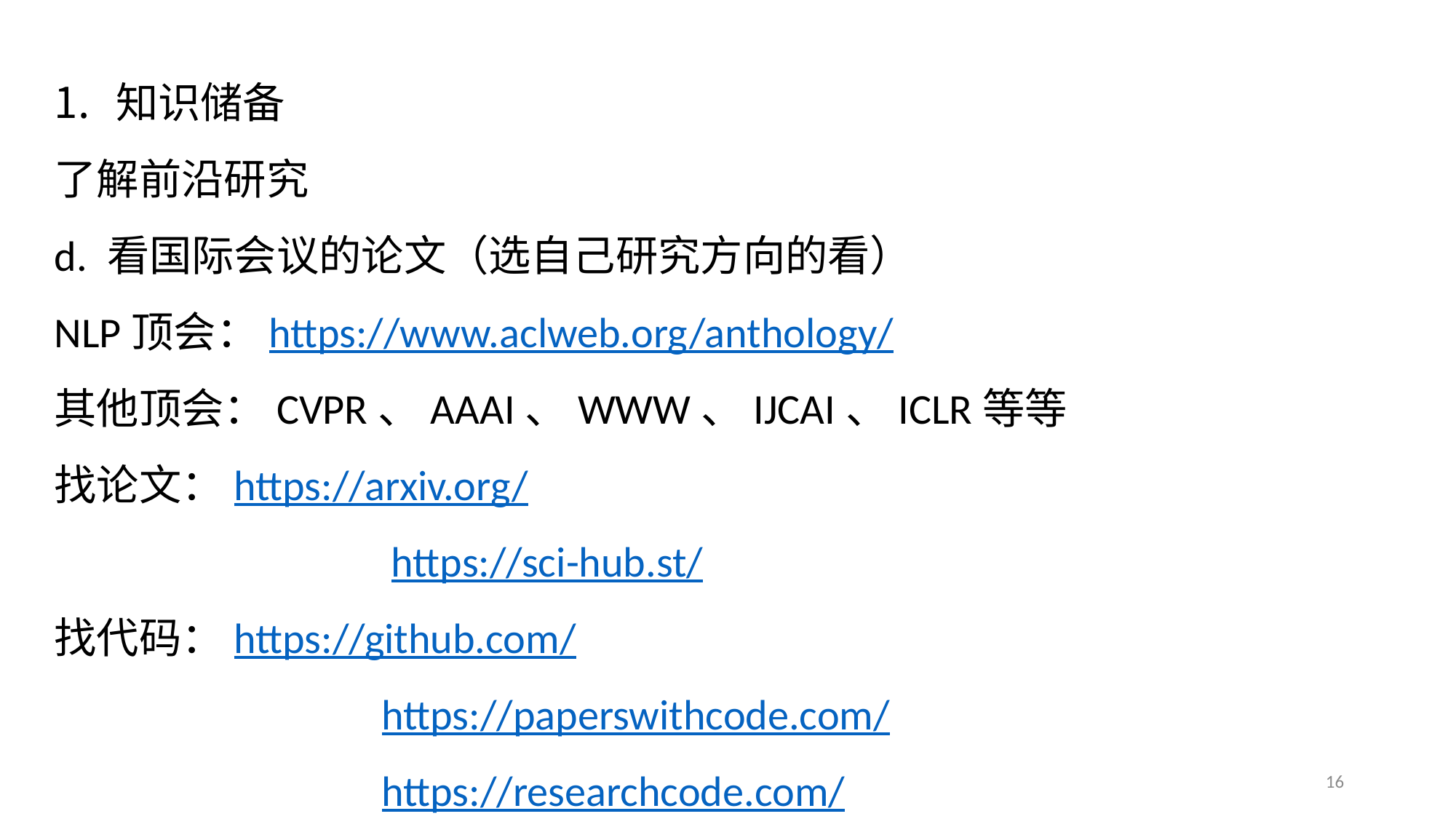

知识储备
了解前沿研究
d. 看国际会议的论文（选自己研究方向的看）
NLP顶会：https://www.aclweb.org/anthology/
其他顶会：CVPR、AAAI、WWW、IJCAI、ICLR等等
找论文：https://arxiv.org/
			 https://sci-hub.st/
找代码：https://github.com/
			https://paperswithcode.com/
			https://researchcode.com/
16